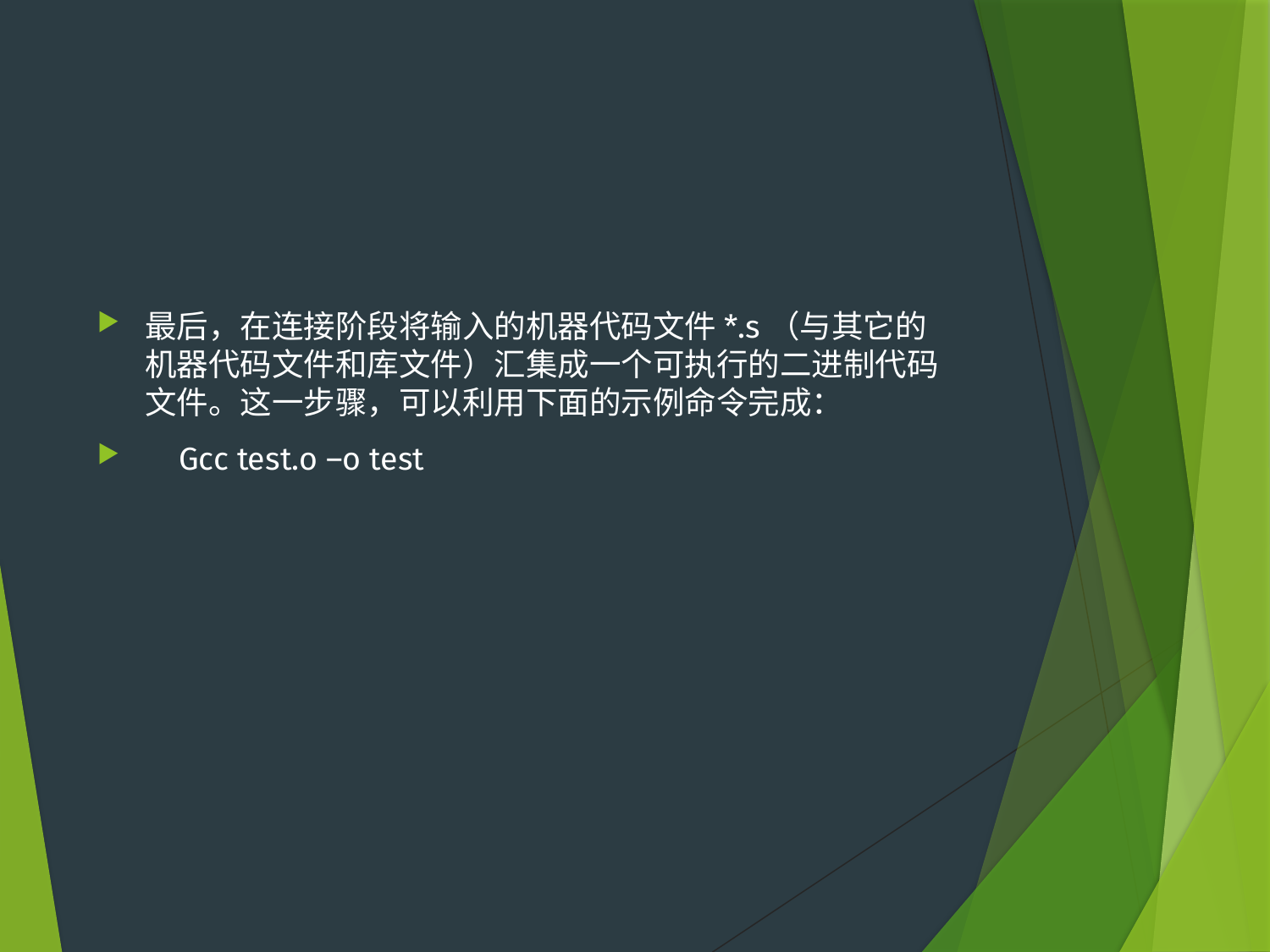

#
最后，在连接阶段将输入的机器代码文件*.s（与其它的机器代码文件和库文件）汇集成一个可执行的二进制代码文件。这一步骤，可以利用下面的示例命令完成：
    Gcc test.o –o test